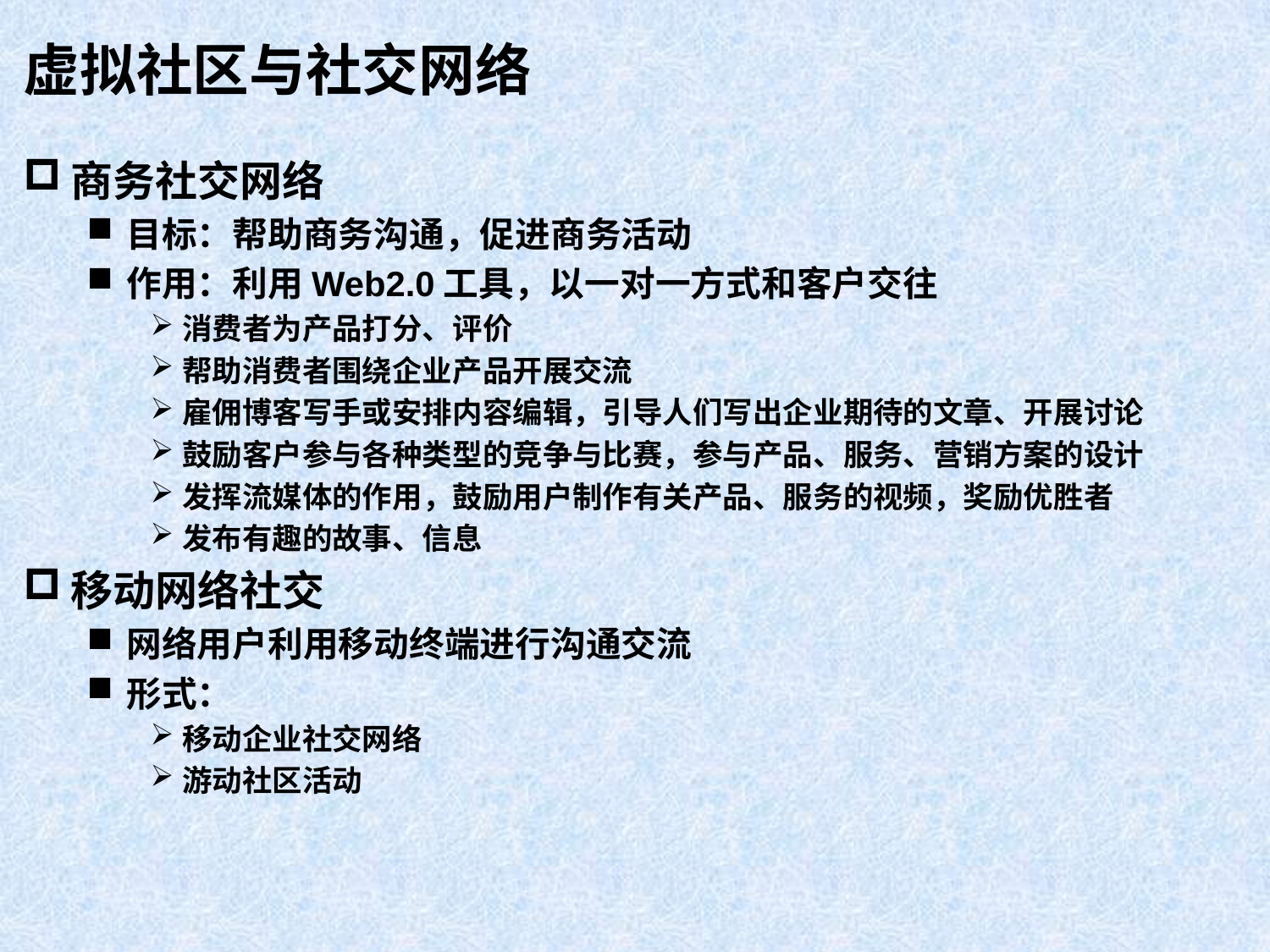

# 虚拟社区与社交网络
商务社交网络
目标：帮助商务沟通，促进商务活动
作用：利用Web2.0工具，以一对一方式和客户交往
消费者为产品打分、评价
帮助消费者围绕企业产品开展交流
雇佣博客写手或安排内容编辑，引导人们写出企业期待的文章、开展讨论
鼓励客户参与各种类型的竞争与比赛，参与产品、服务、营销方案的设计
发挥流媒体的作用，鼓励用户制作有关产品、服务的视频，奖励优胜者
发布有趣的故事、信息
移动网络社交
网络用户利用移动终端进行沟通交流
形式：
移动企业社交网络
游动社区活动